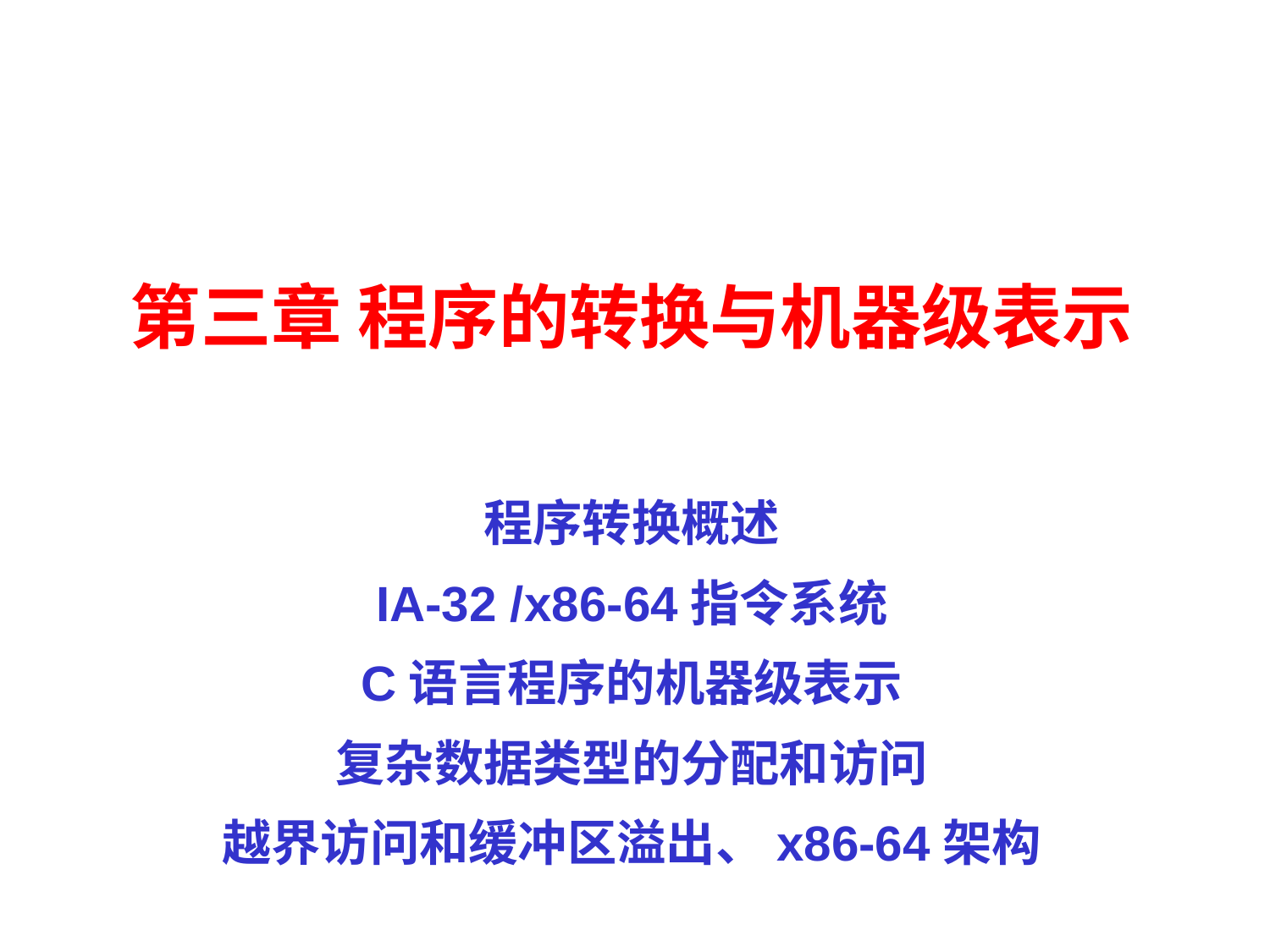

# 第三章 程序的转换与机器级表示 程序转换概述 IA-32 /x86-64指令系统 C语言程序的机器级表示 复杂数据类型的分配和访问 越界访问和缓冲区溢出、x86-64架构